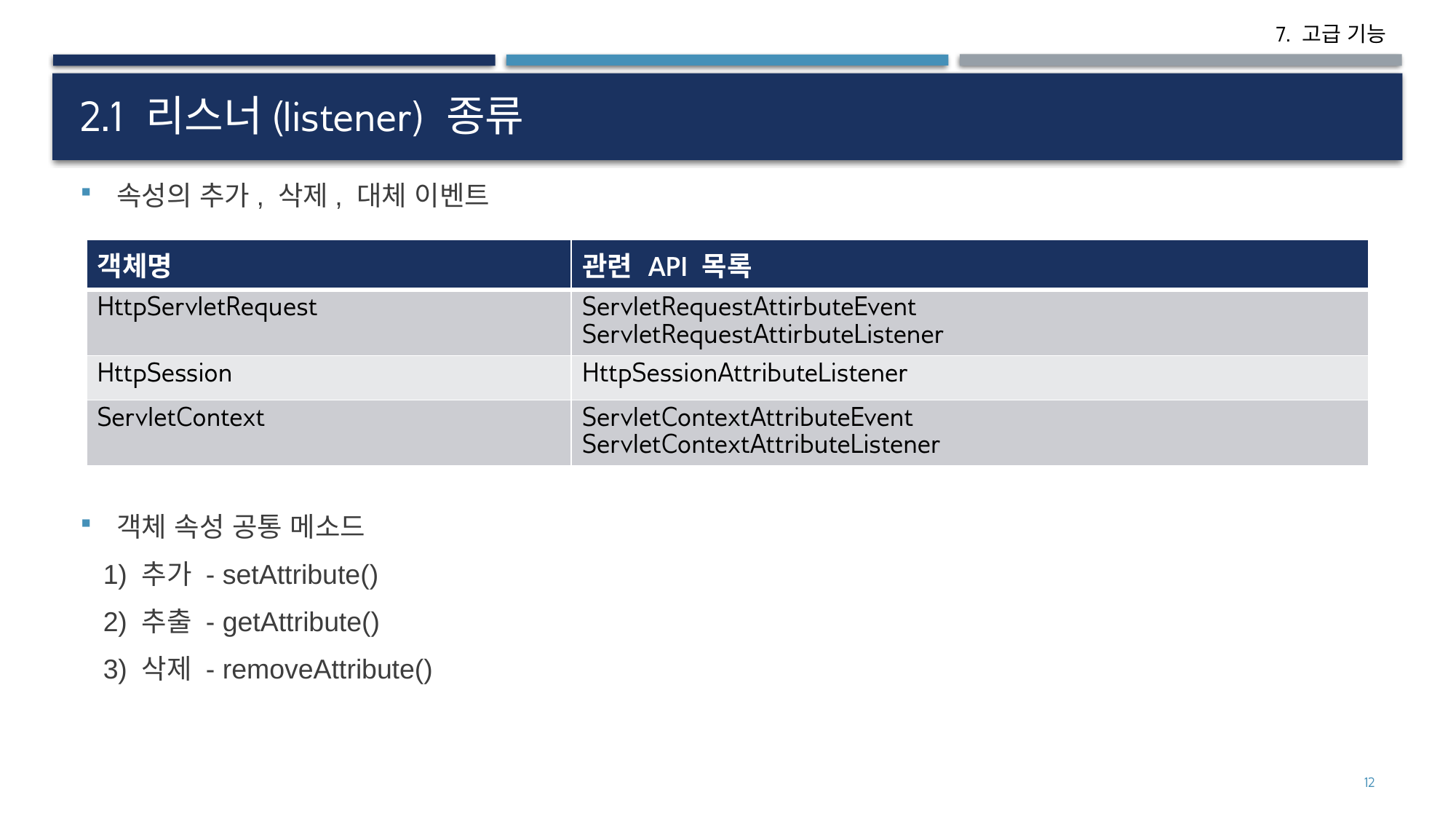

# 2.1 리스너(listener) 종류
속성의 추가, 삭제, 대체 이벤트

객체 속성 공통 메소드
   1) 추가 - setAttribute()
   2) 추출 - getAttribute()
   3) 삭제 - removeAttribute()

| 객체명 | 관련 API 목록 |
| --- | --- |
| HttpServletRequest | ServletRequestAttirbuteEvent ServletRequestAttirbuteListener |
| HttpSession | HttpSessionAttributeListener |
| ServletContext | ServletContextAttributeEvent ServletContextAttributeListener |
12